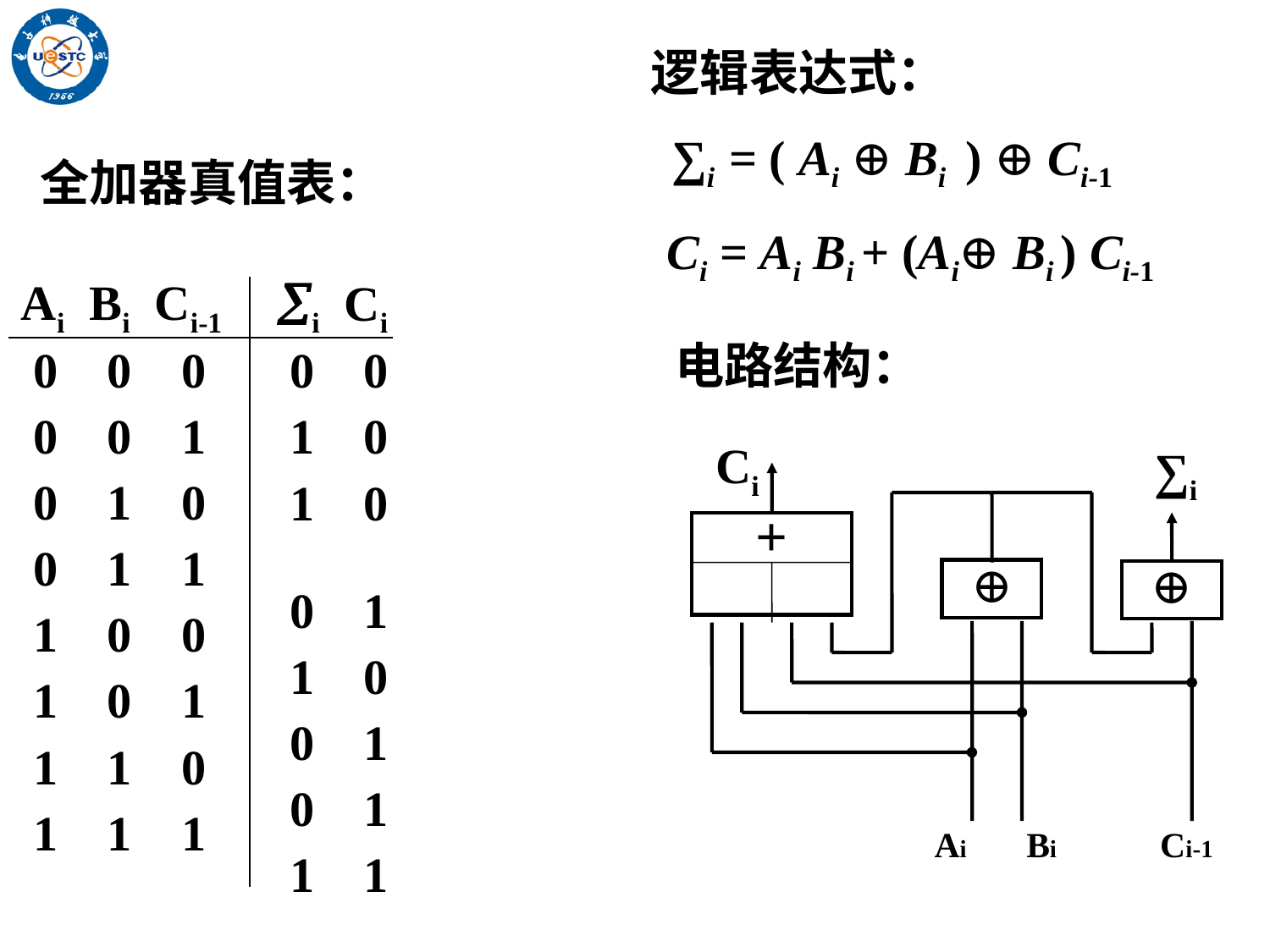

逻辑表达式：
∑i  = ( Ai ⊕ Bi  ) ⊕ Ci-1
全加器真值表：
Ci = Ai Bi + (Ai⊕ Bi ) Ci-1
Ai  Bi  Ci-1
 0    0    0
 0    0    1
 0    1    0
 0    1    1
 1    0    0
 1    0    1
 1    1    0
 1    1    1
∑i  Ci
 0    0
 1    0
 1    0
 0    1
 1    0
 0    1
 0    1
 1    1
电路结构：
Ci
∑i

+

⊕
⊕

Ai       Bi
Ci-1